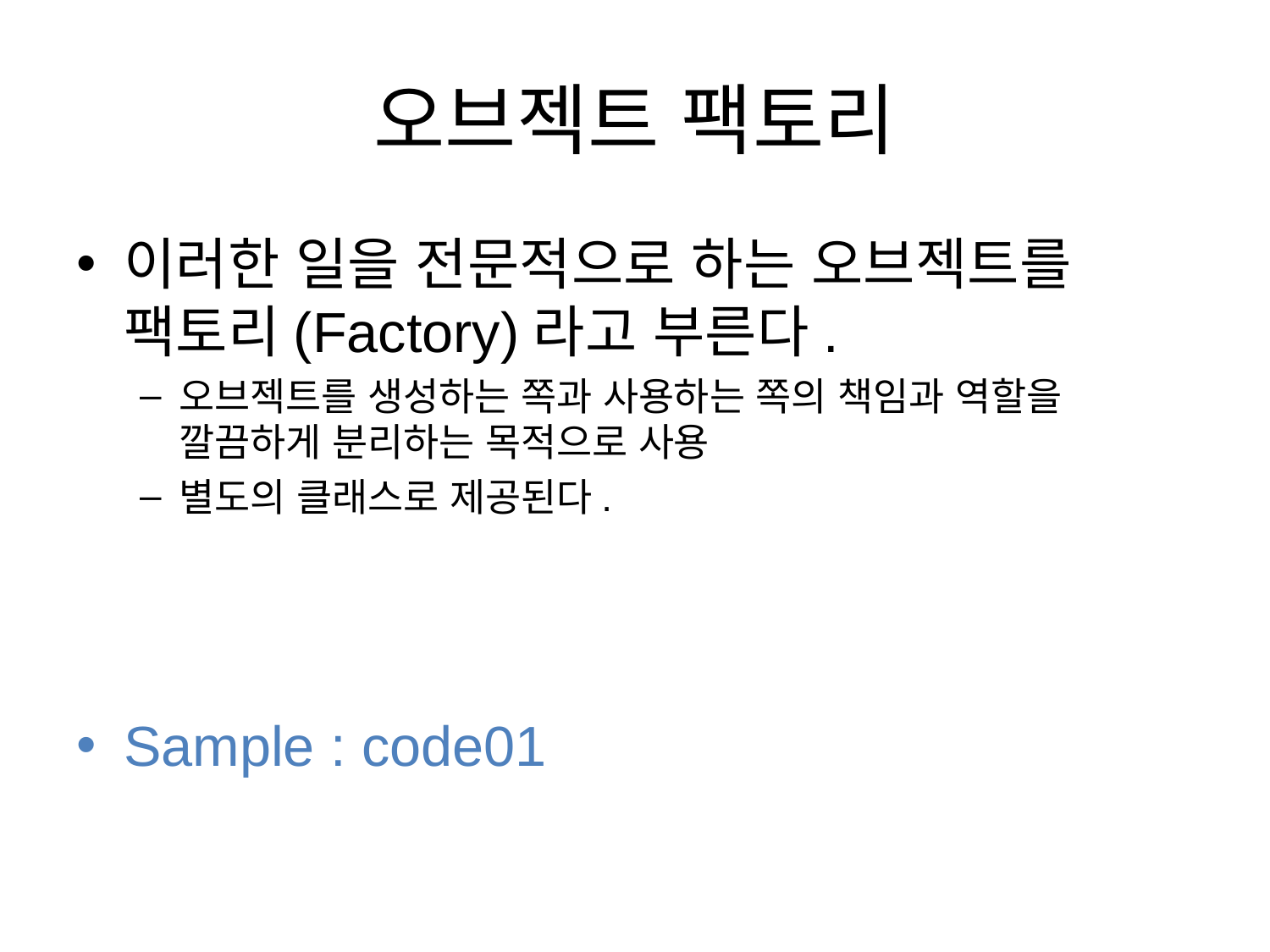

# 오브젝트 팩토리
이러한 일을 전문적으로 하는 오브젝트를 팩토리(Factory)라고 부른다.
오브젝트를 생성하는 쪽과 사용하는 쪽의 책임과 역할을 깔끔하게 분리하는 목적으로 사용
별도의 클래스로 제공된다.

Sample : code01